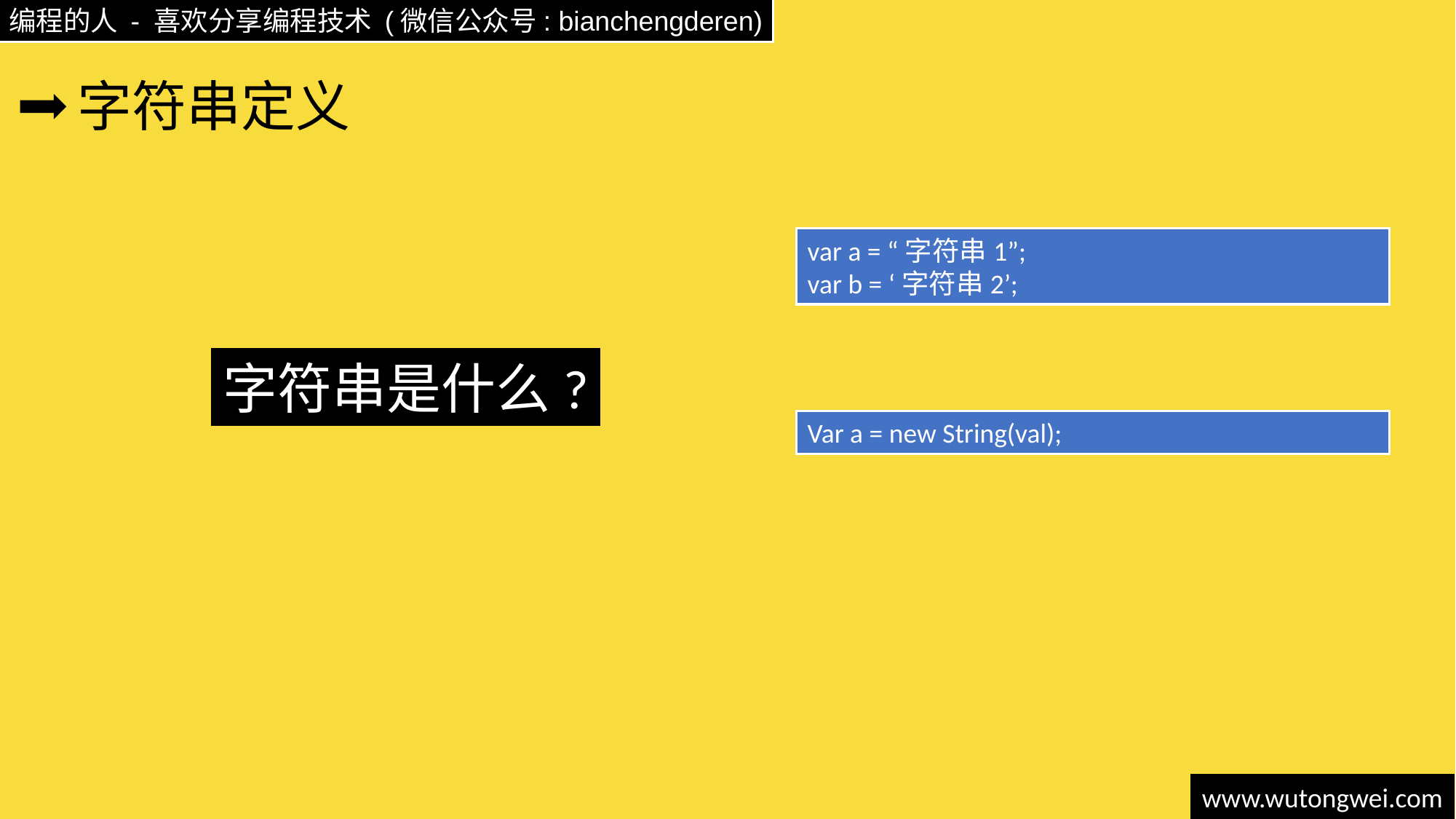

# 字符串定义
var a = “字符串1”;
var b = ‘字符串2’;
字符串是什么?
Var a = new String(val);